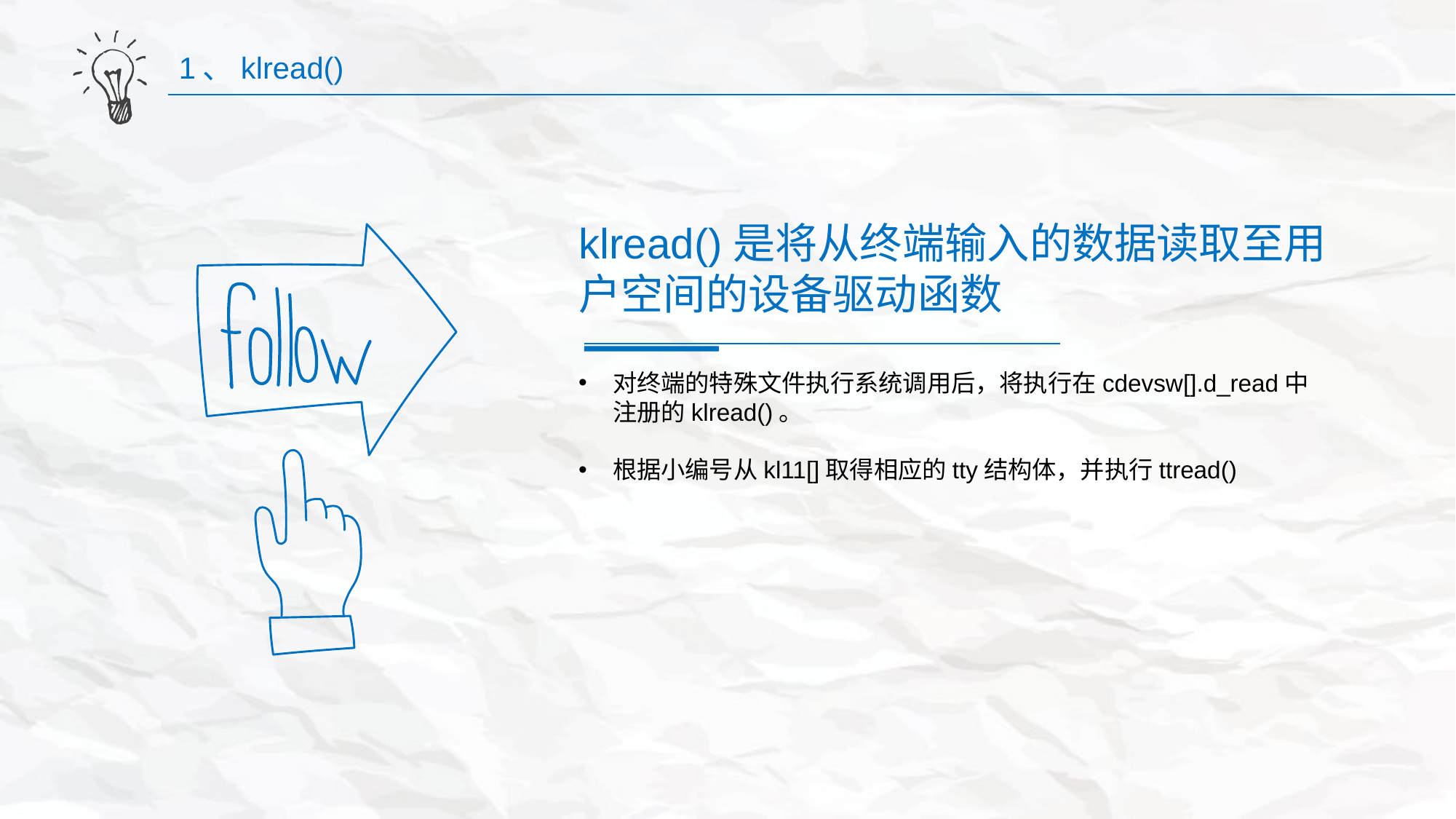

1、klread()
klread()是将从终端输入的数据读取至用户空间的设备驱动函数
对终端的特殊文件执行系统调用后，将执行在cdevsw[].d_read中注册的klread()。

根据小编号从kl11[]取得相应的tty结构体，并执行ttread()